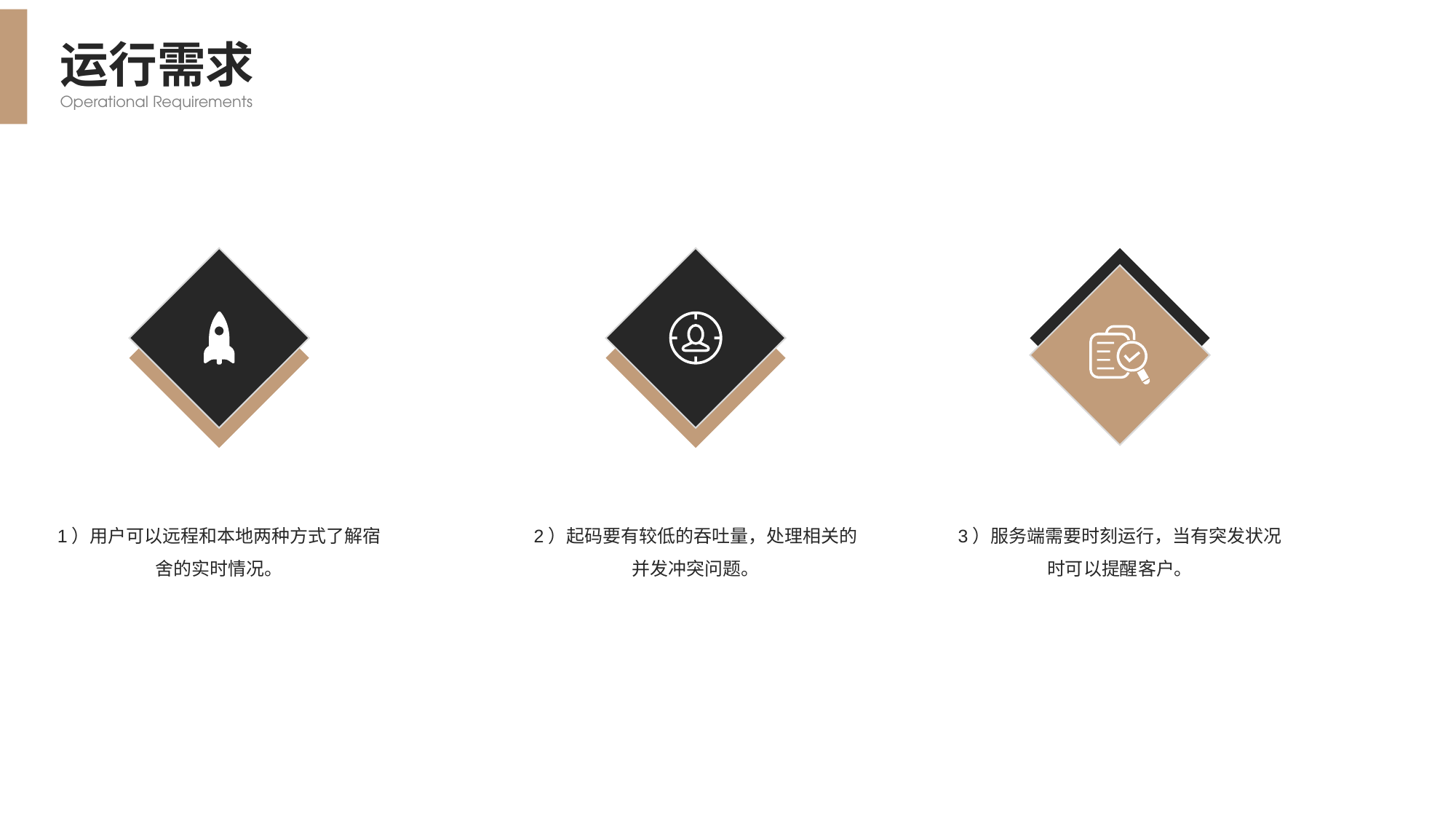

运行需求
Operational Requirements

3）服务端需要时刻运行，当有突发状况时可以提醒客户。

1）用户可以远程和本地两种方式了解宿舍的实时情况。

2）起码要有较低的吞吐量，处理相关的并发冲突问题。